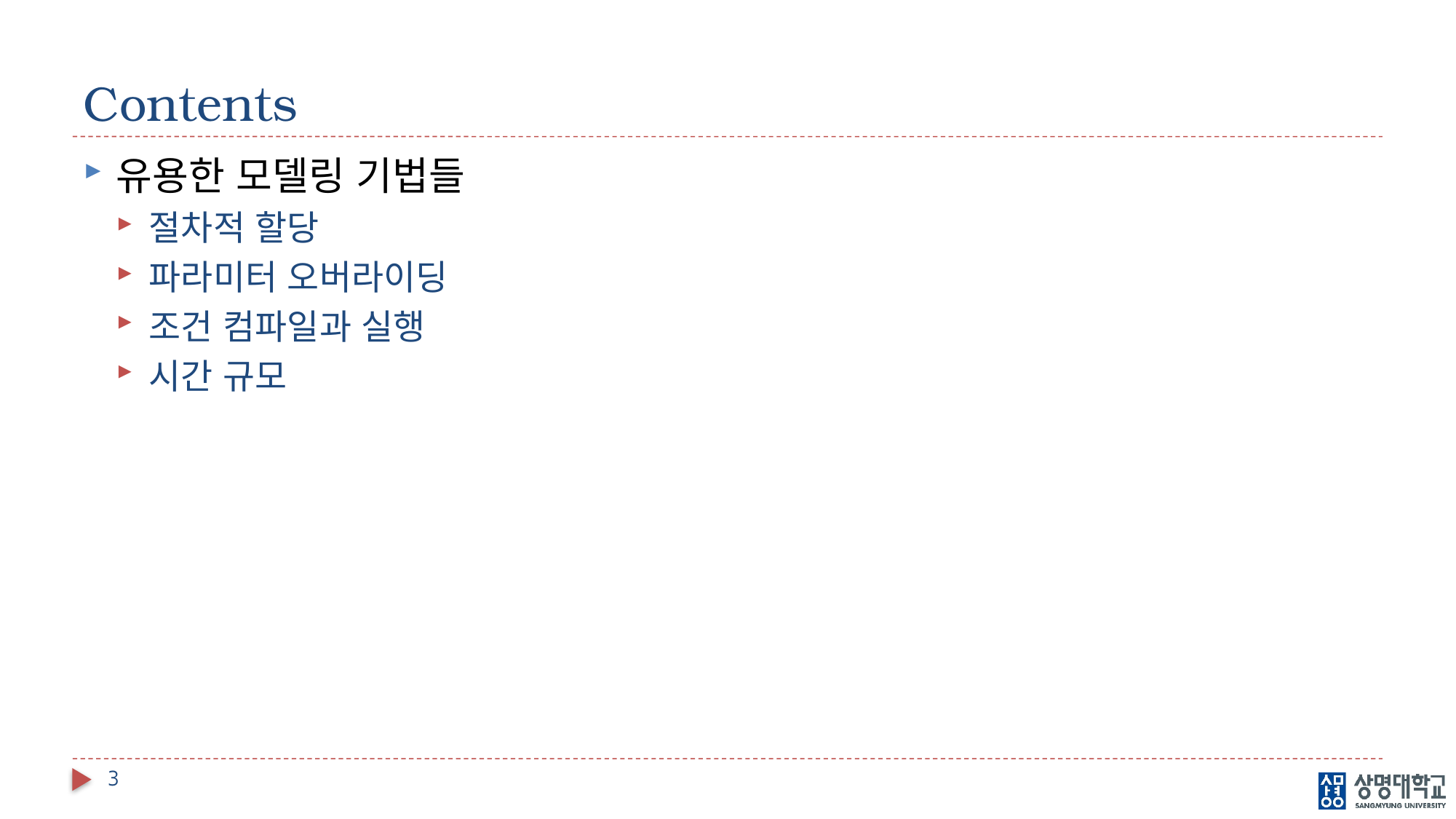

# Contents
유용한 모델링 기법들
절차적 할당
파라미터 오버라이딩
조건 컴파일과 실행
시간 규모
3